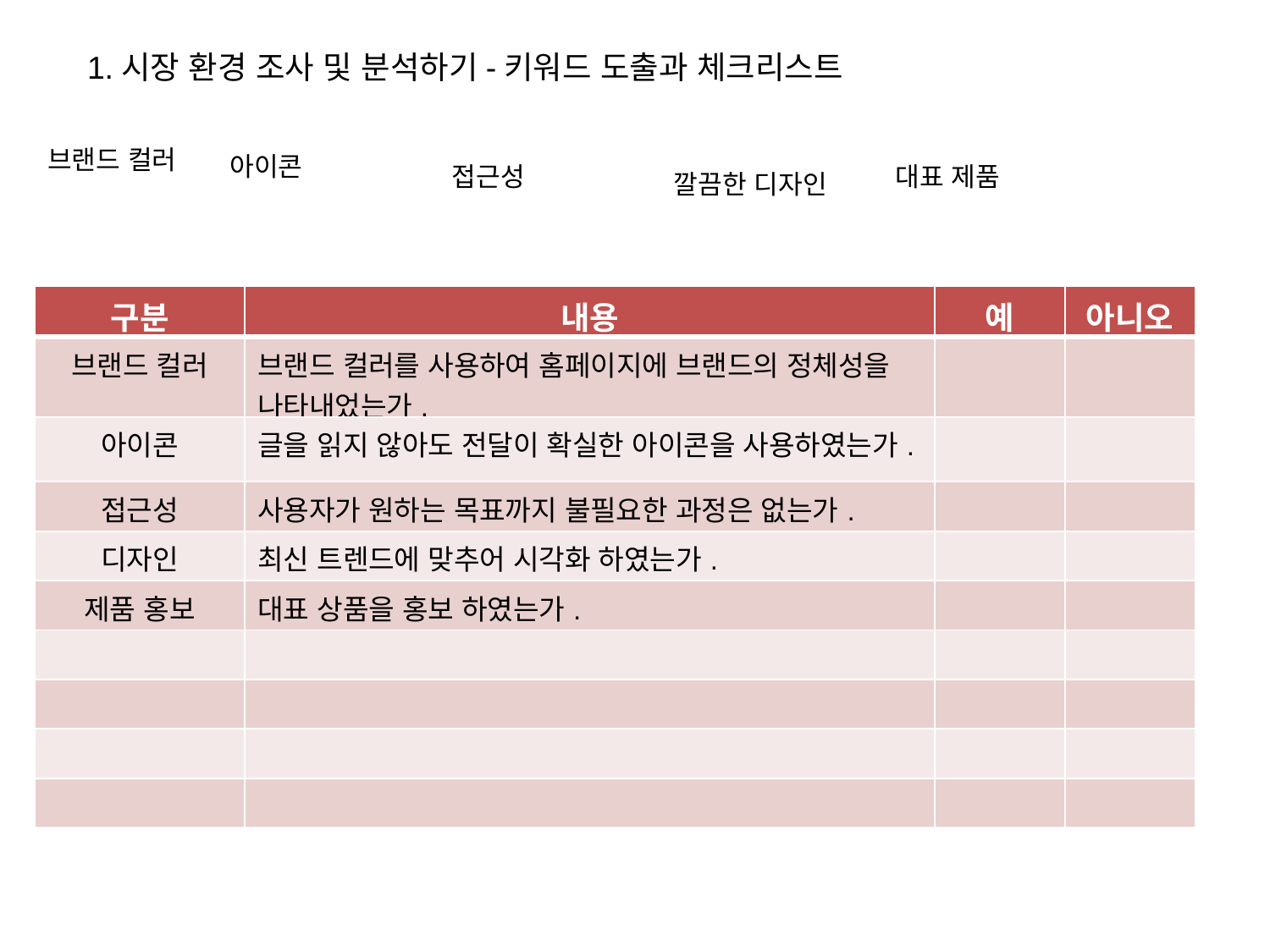

1.시장 환경 조사 및 분석하기-키워드 도출과 체크리스트
브랜드 컬러
아이콘
접근성
대표 제품
깔끔한 디자인
| 구분 | 내용 | 예 | 아니오 |
| --- | --- | --- | --- |
| 브랜드 컬러 | 브랜드 컬러를 사용하여 홈페이지에 브랜드의 정체성을 나타내었는가. |  |  |
| 아이콘 | 글을 읽지 않아도 전달이 확실한 아이콘을 사용하였는가. |  |  |
| 접근성 | 사용자가 원하는 목표까지 불필요한 과정은 없는가. |  |  |
| 디자인 | 최신 트렌드에 맞추어 시각화 하였는가. |  |  |
| 제품 홍보 | 대표 상품을 홍보 하였는가. |  |  |
|  |  |  |  |
|  |  |  |  |
|  |  |  |  |
|  |  |  |  |